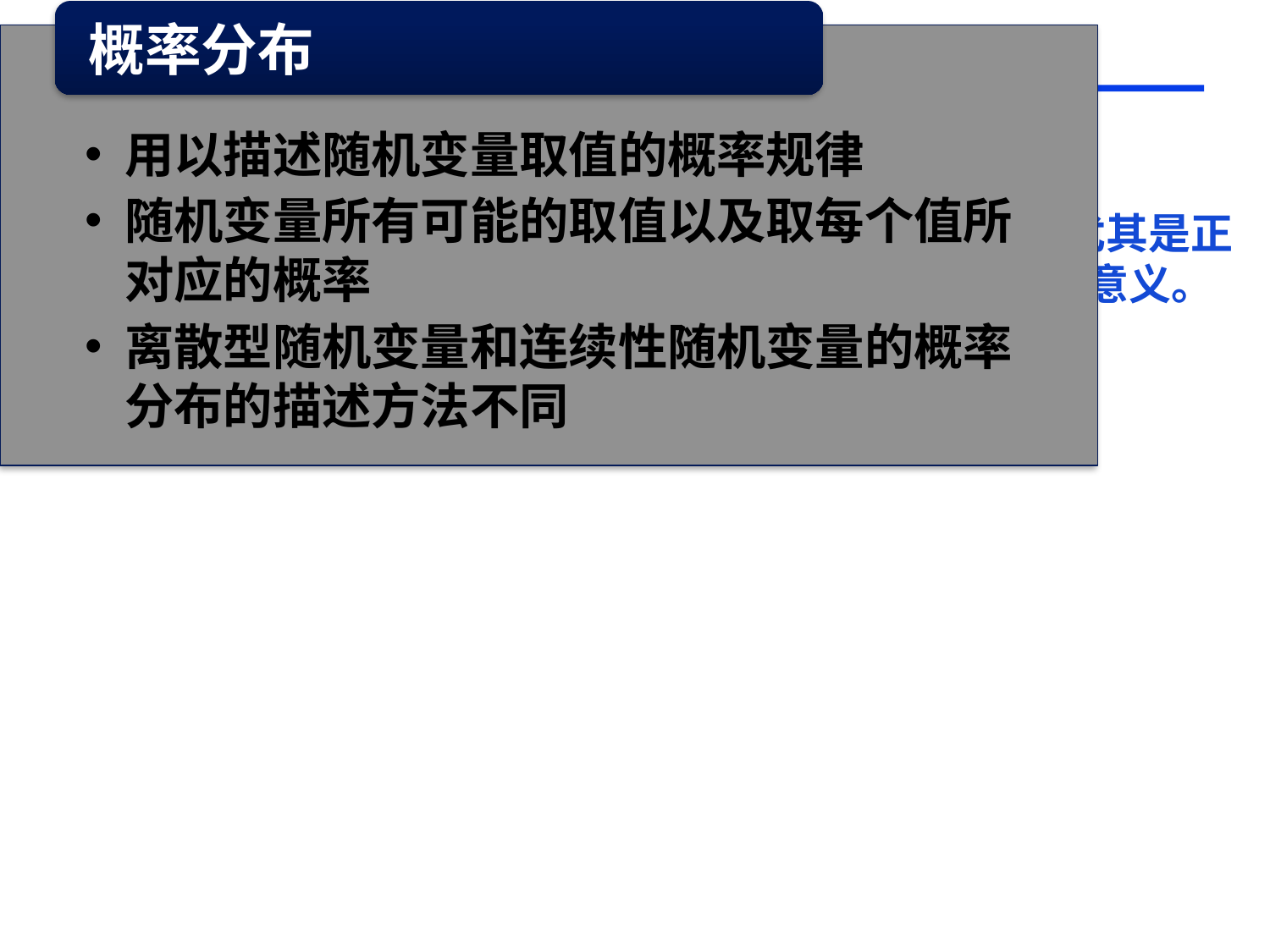

# 第2章 统计学与模型
 概率分布
  * 在数据科学中，掌握概率分布知识对于描述性统计，尤其是正确理解数据的分布特征及选择恰当数据处理方法具有重要意义。
用以描述随机变量取值的概率规律
随机变量所有可能的取值以及取每个值所对应的概率
离散型随机变量和连续性随机变量的概率分布的描述方法不同
概率分布